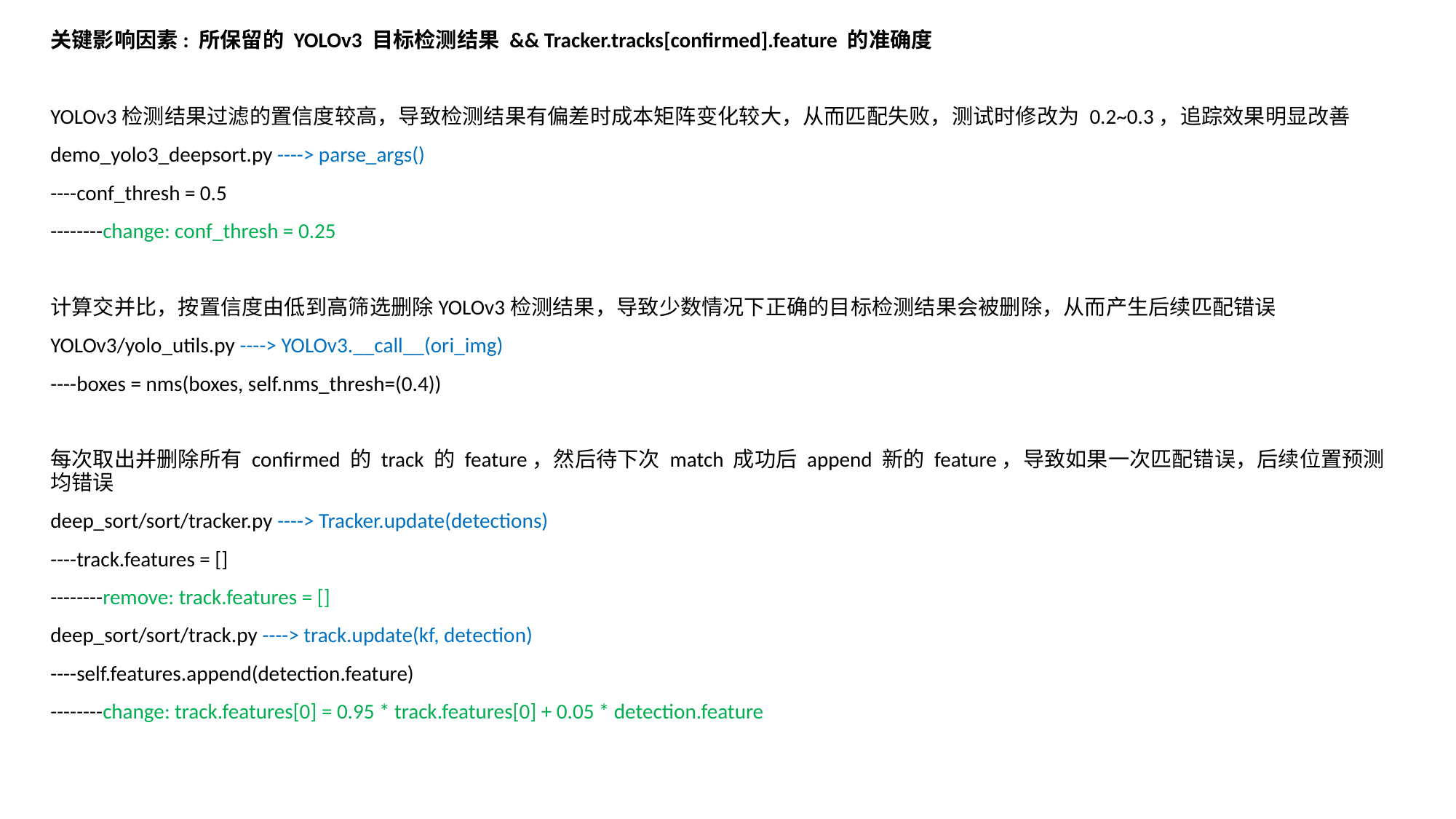

关键影响因素: 所保留的 YOLOv3 目标检测结果 && Tracker.tracks[confirmed].feature 的准确度

YOLOv3检测结果过滤的置信度较高，导致检测结果有偏差时成本矩阵变化较大，从而匹配失败，测试时修改为 0.2~0.3，追踪效果明显改善
demo_yolo3_deepsort.py ----> parse_args()
----conf_thresh = 0.5
--------change: conf_thresh = 0.25

计算交并比，按置信度由低到高筛选删除YOLOv3检测结果，导致少数情况下正确的目标检测结果会被删除，从而产生后续匹配错误
YOLOv3/yolo_utils.py ----> YOLOv3.__call__(ori_img)
----boxes = nms(boxes, self.nms_thresh=(0.4))

每次取出并删除所有 confirmed 的 track 的 feature，然后待下次 match 成功后 append 新的 feature，导致如果一次匹配错误，后续位置预测均错误
deep_sort/sort/tracker.py ----> Tracker.update(detections)
----track.features = []
--------remove: track.features = []
deep_sort/sort/track.py ----> track.update(kf, detection)
----self.features.append(detection.feature)
--------change: track.features[0] = 0.95 * track.features[0] + 0.05 * detection.feature